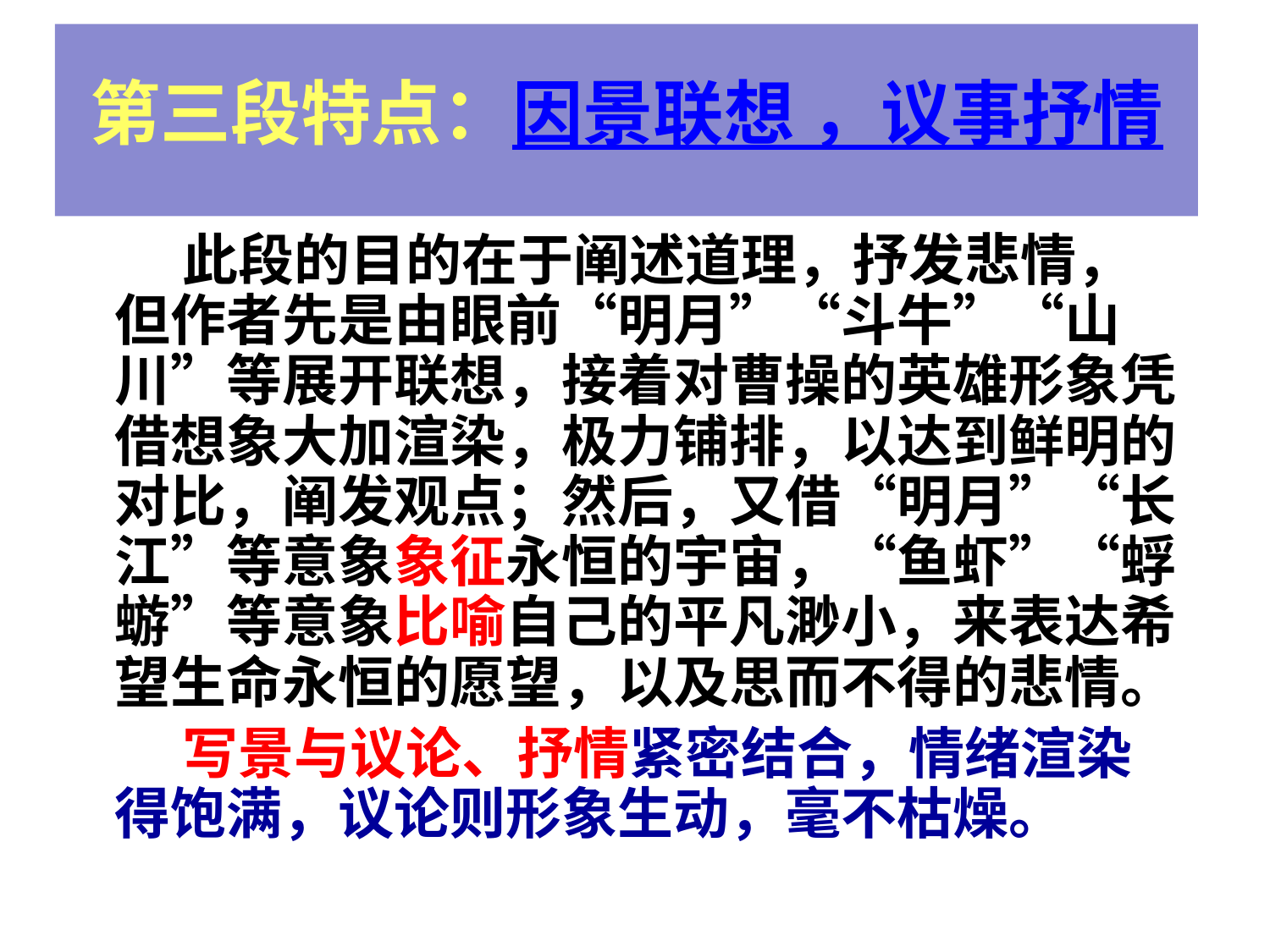

# 第三段特点：因景联想 ，议事抒情
        此段的目的在于阐述道理，抒发悲情，但作者先是由眼前“明月”“斗牛”“山川”等展开联想，接着对曹操的英雄形象凭借想象大加渲染，极力铺排，以达到鲜明的对比，阐发观点；然后，又借“明月”“长江”等意象象征永恒的宇宙，“鱼虾”“蜉蝣”等意象比喻自己的平凡渺小，来表达希望生命永恒的愿望，以及思而不得的悲情。
        写景与议论、抒情紧密结合，情绪渲染得饱满，议论则形象生动，毫不枯燥。